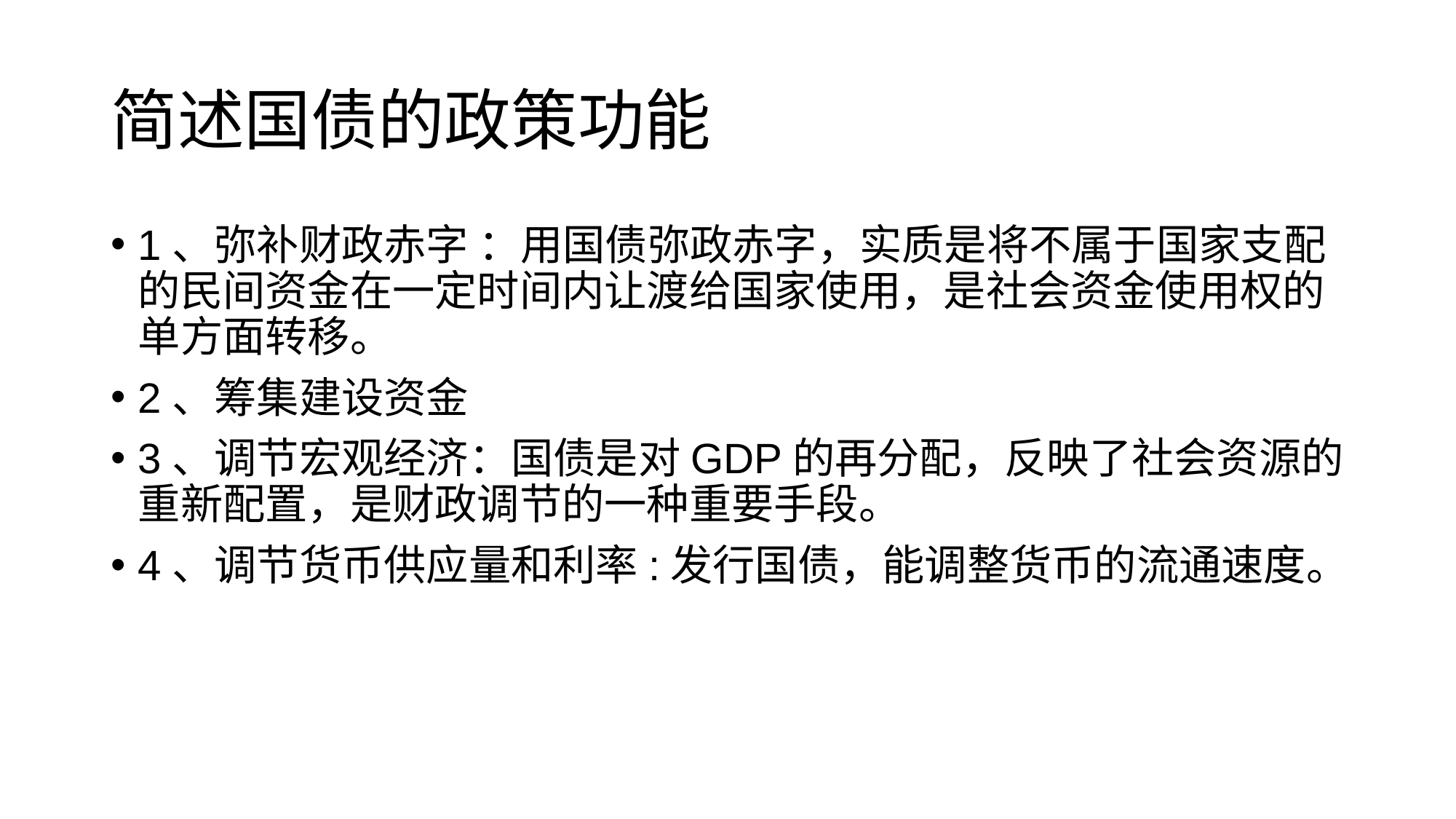

# 简述国债的政策功能
1、弥补财政赤字 ：用国债弥政赤字，实质是将不属于国家支配的民间资金在一定时间内让渡给国家使用，是社会资金使用权的单方面转移。
2、筹集建设资金
3、调节宏观经济：国债是对GDP的再分配，反映了社会资源的重新配置，是财政调节的一种重要手段。
4、调节货币供应量和利率:发行国债，能调整货币的流通速度。